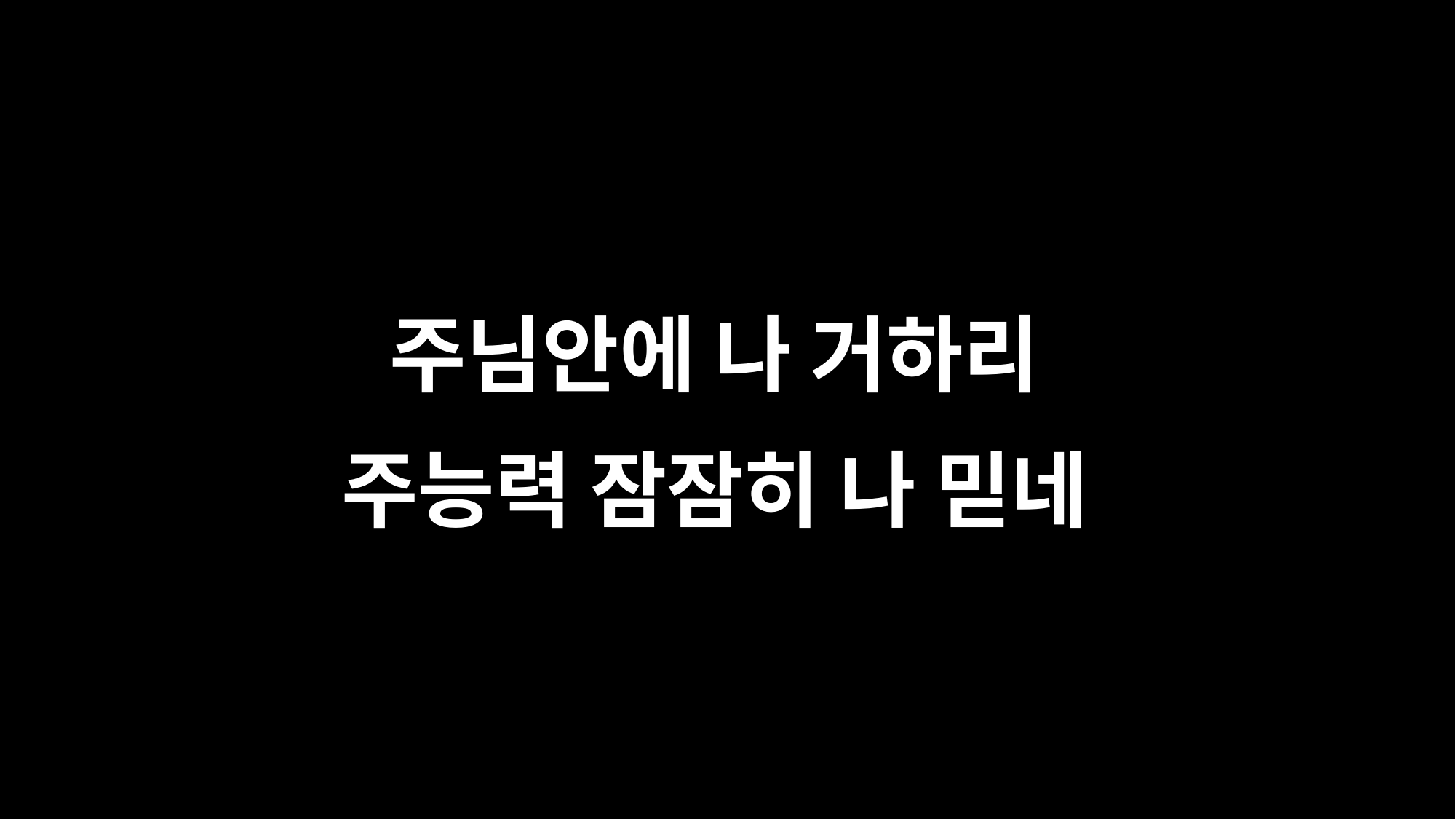

주님안에 나 거하리
주능력 잠잠히 나 믿네